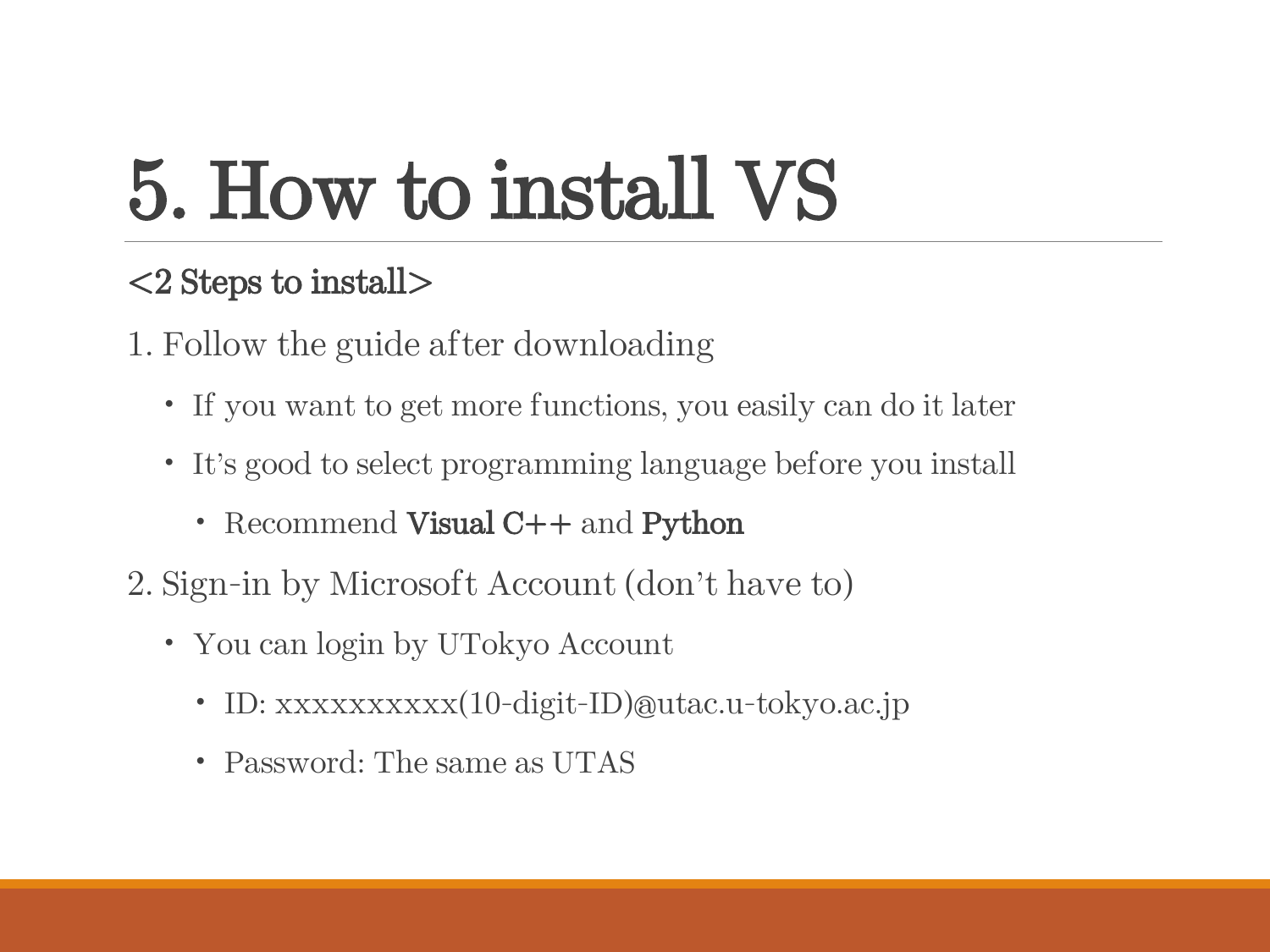

# 5. How to install VS
<2 Steps to install>
1. Follow the guide after downloading
　 ・If you want to get more functions, you easily can do it later
　 ・It’s good to select programming language before you install
　　 ・Recommend Visual C++ and Python
2. Sign-in by Microsoft Account (don’t have to)
　 ・You can login by UTokyo Account
　 　・ID: xxxxxxxxxx(10-digit-ID)@utac.u-tokyo.ac.jp
　 　・Password: The same as UTAS